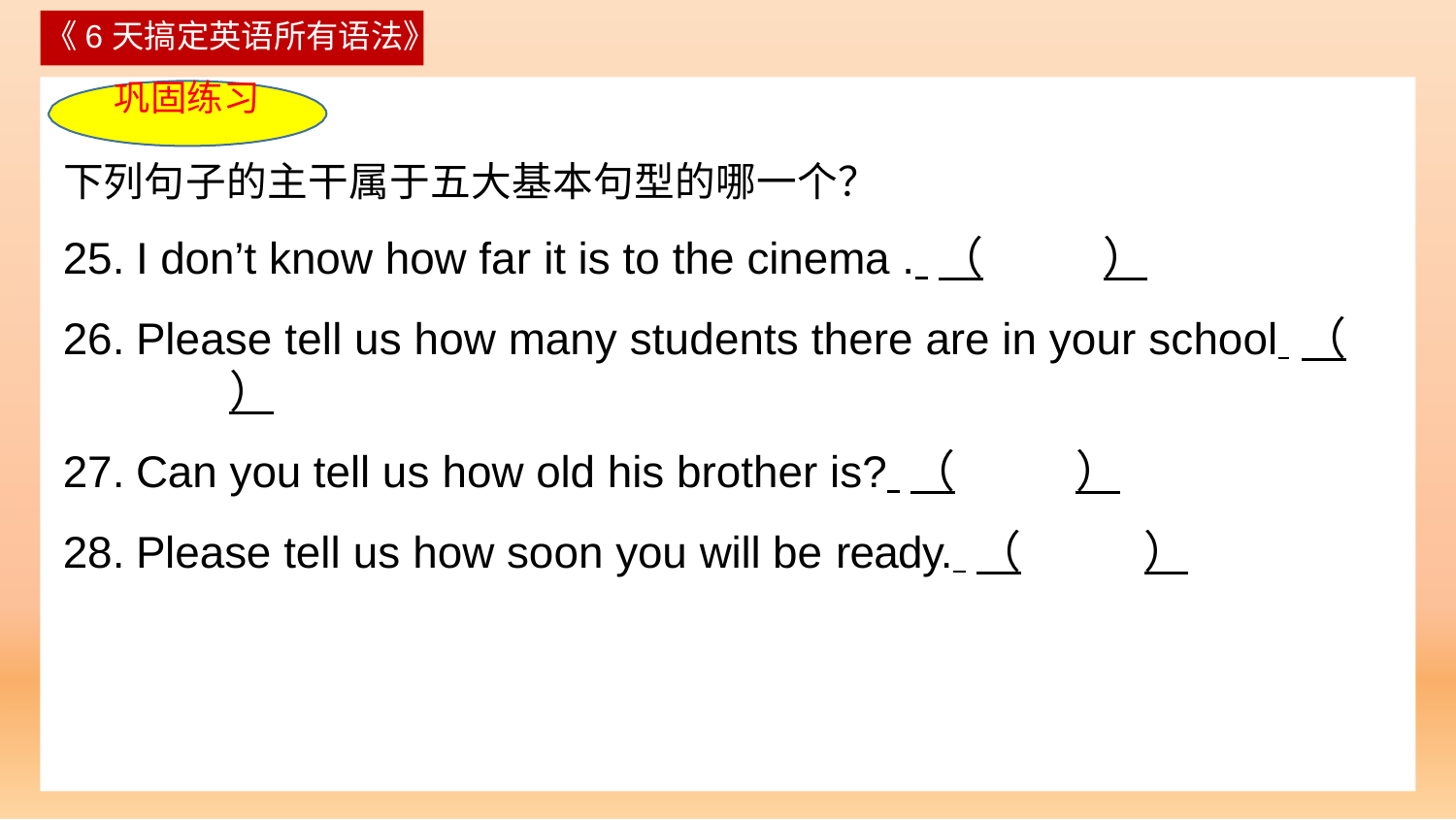

《6天搞定英语所有语法》

巩固练习

下列句子的主干属于五大基本句型的哪一个？
I don’t know how far it is to the cinema . （	）
Please tell us how many students there are in your school （	）
Can you tell us how old his brother is? （	）
Please tell us how soon you will be ready. （	）